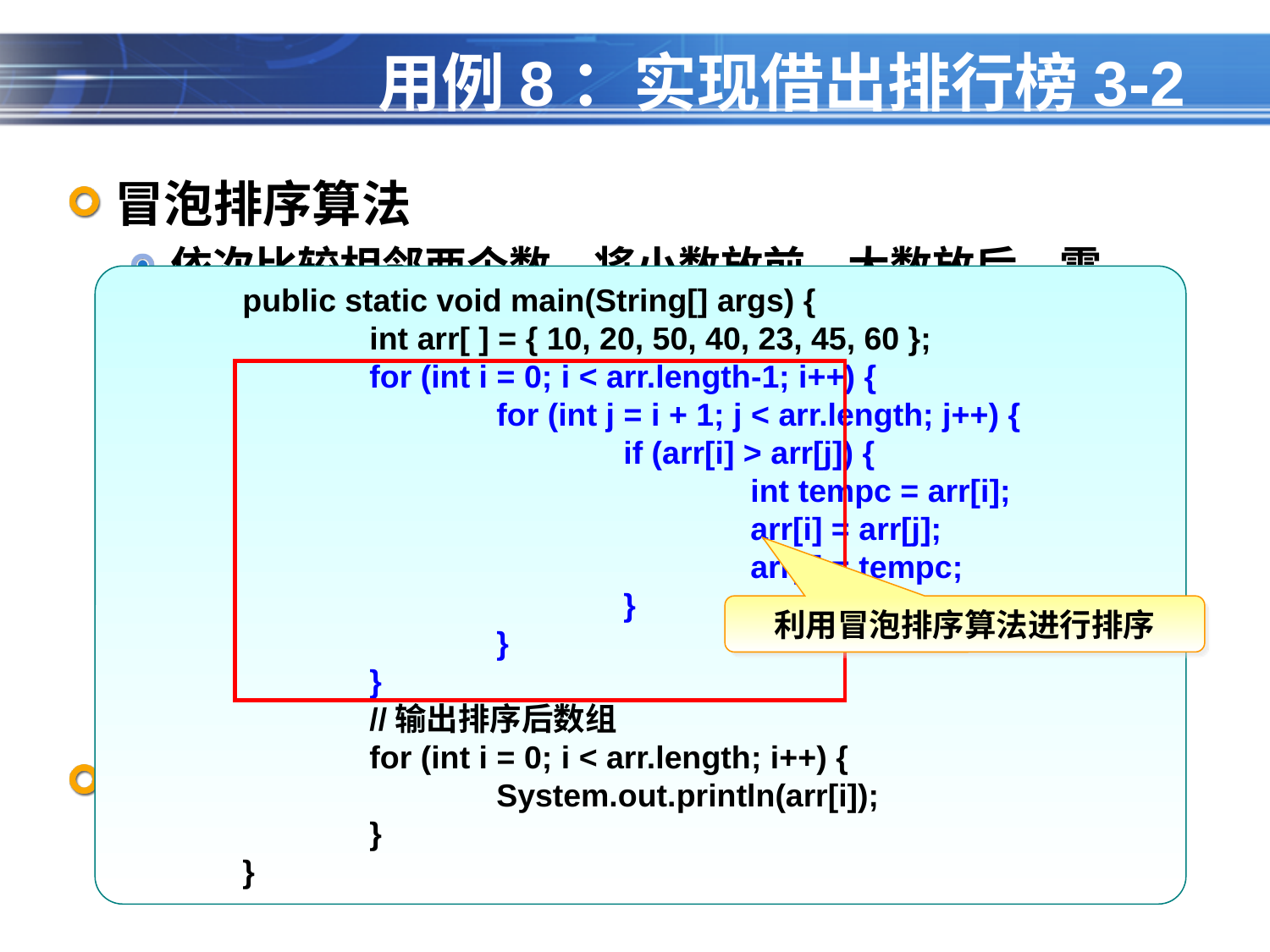

# 用例8：实现借出排行榜3-2
冒泡排序算法
依次比较相邻两个数，将小数放前，大数放后。需比较n-1趟
第一趟：依次比较第1个数和第2个数、第2个数和3个数，直至最后两个数。第一趟结束，将最大数放到了最后
第二趟：依次比较第2个数和第3个数、第3个数和4个数，直至最后两个数。
依次进行第三趟...第n-1趟，最终排序完成

冒泡排序示例
	public static void main(String[] args) {
		int arr[ ] = { 10, 20, 50, 40, 23, 45, 60 };
		for (int i = 0; i < arr.length-1; i++) {
			for (int j = i + 1; j < arr.length; j++) {
				if (arr[i] > arr[j]) {
					int tempc = arr[i];
					arr[i] = arr[j];
					arr[j] = tempc;
				}
			}
		}
		//输出排序后数组
		for (int i = 0; i < arr.length; i++) {
			System.out.println(arr[i]);
		}
	}

利用冒泡排序算法进行排序